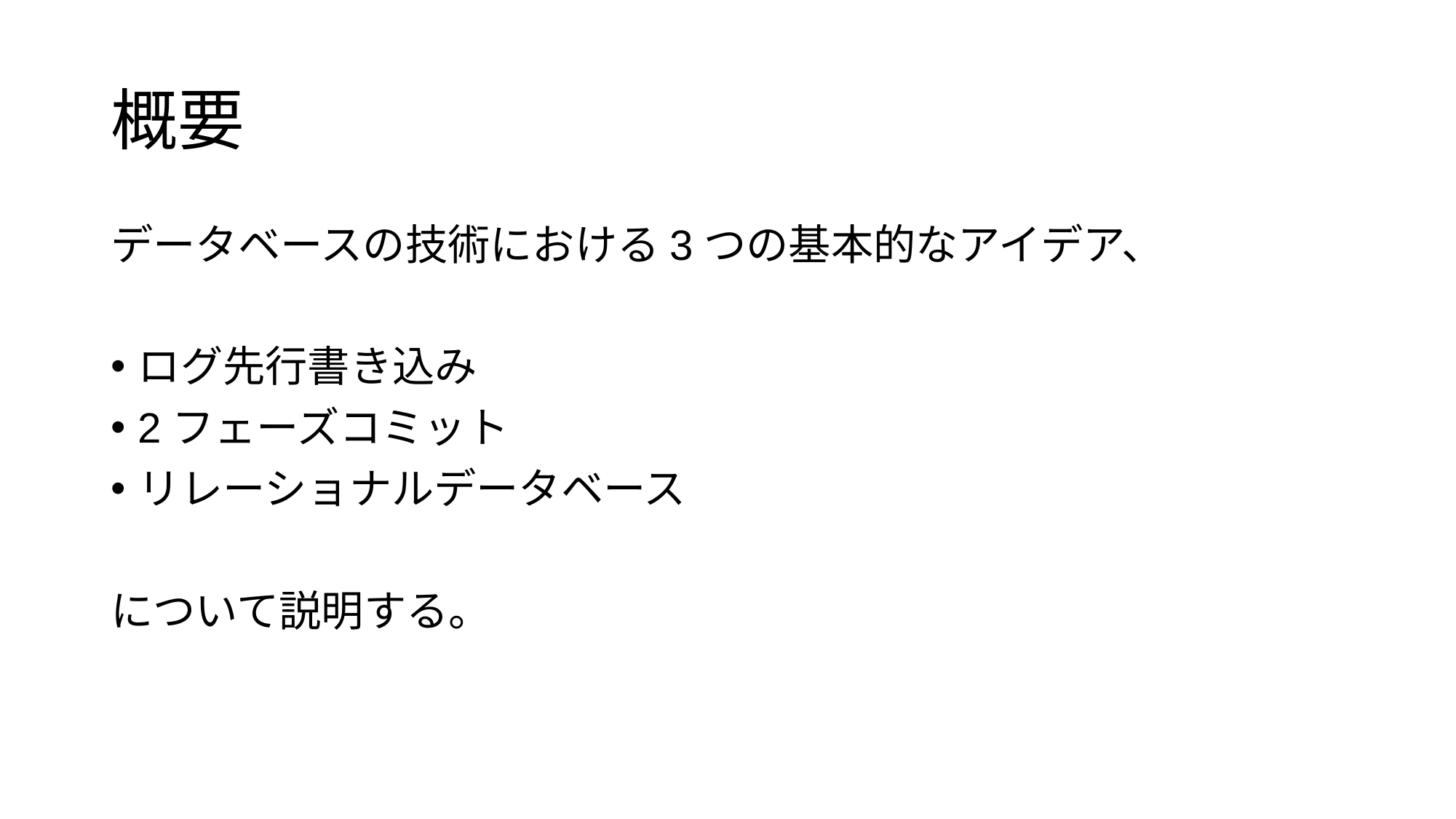

# 概要
データベースの技術における3つの基本的なアイデア、

ログ先行書き込み
2フェーズコミット
リレーショナルデータベース

について説明する。